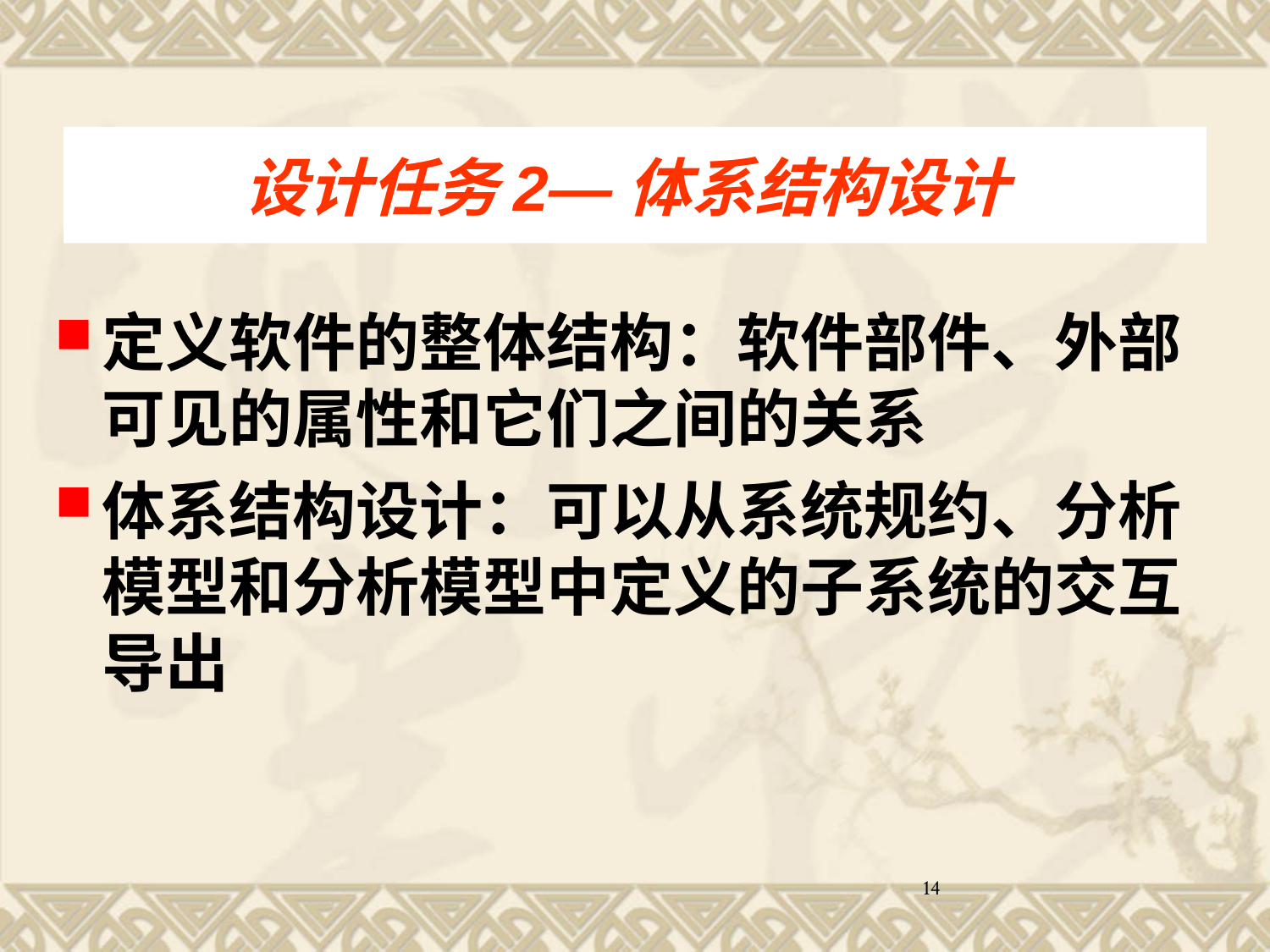

设计任务2—体系结构设计
定义软件的整体结构：软件部件、外部可见的属性和它们之间的关系
体系结构设计：可以从系统规约、分析模型和分析模型中定义的子系统的交互导出
14